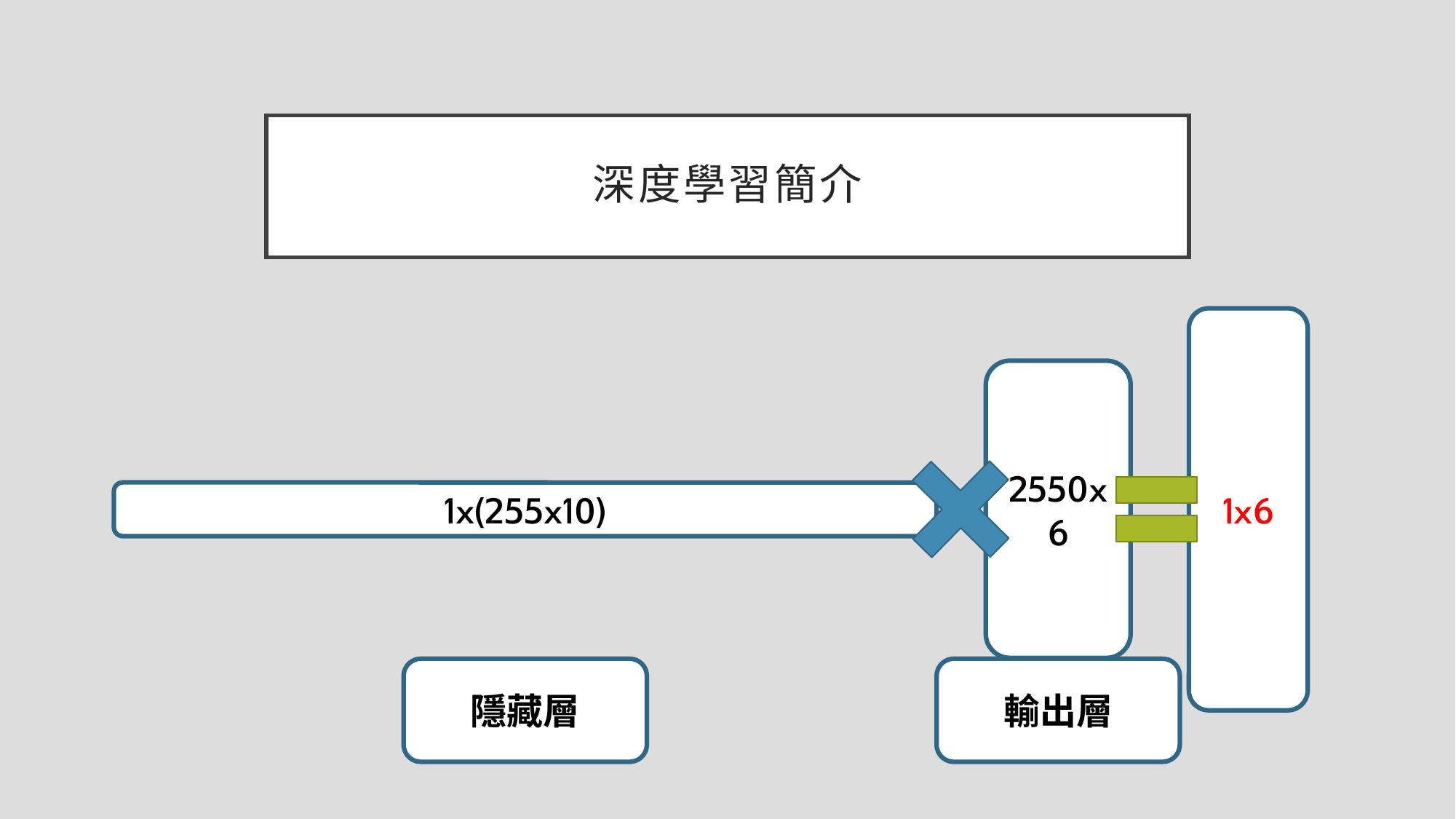

# 深度學習簡介
1x6
2550x6

1x(255x10)
隱藏層
輸出層